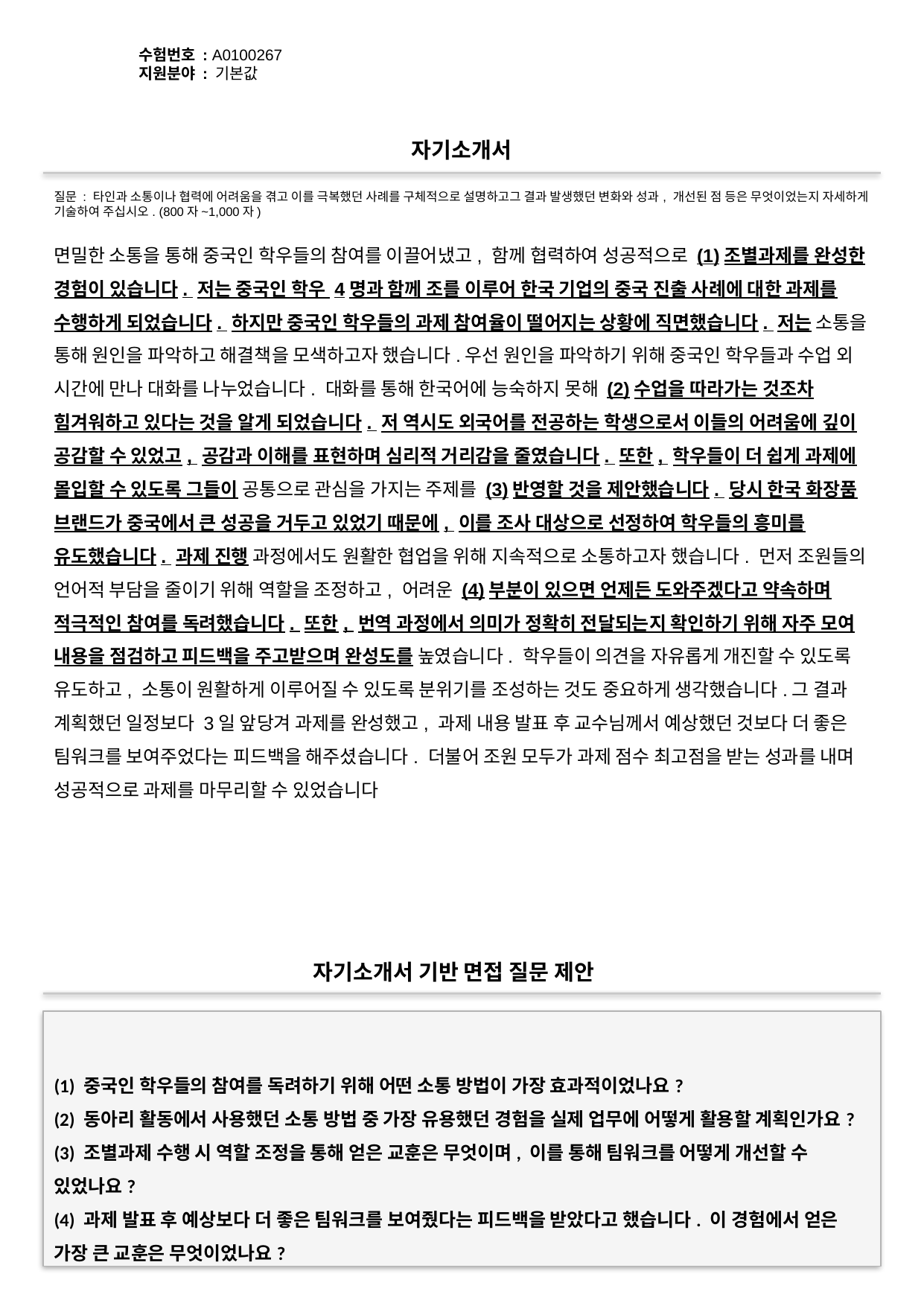

수험번호 : A0100267
지원분야 : 기본값
#

자기소개서

질문 : 타인과 소통이나 협력에 어려움을 겪고 이를 극복했던 사례를 구체적으로 설명하고그 결과 발생했던 변화와 성과, 개선된 점 등은 무엇이었는지 자세하게 기술하여 주십시오. (800자~1,000자)

면밀한 소통을 통해 중국인 학우들의 참여를 이끌어냈고, 함께 협력하여 성공적으로 (1)조별과제를 완성한 경험이 있습니다. 저는 중국인 학우 4명과 함께 조를 이루어 한국 기업의 중국 진출 사례에 대한 과제를 수행하게 되었습니다. 하지만 중국인 학우들의 과제 참여율이 떨어지는 상황에 직면했습니다. 저는 소통을 통해 원인을 파악하고 해결책을 모색하고자 했습니다.우선 원인을 파악하기 위해 중국인 학우들과 수업 외 시간에 만나 대화를 나누었습니다. 대화를 통해 한국어에 능숙하지 못해 (2)수업을 따라가는 것조차 힘겨워하고 있다는 것을 알게 되었습니다. 저 역시도 외국어를 전공하는 학생으로서 이들의 어려움에 깊이 공감할 수 있었고, 공감과 이해를 표현하며 심리적 거리감을 줄였습니다. 또한, 학우들이 더 쉽게 과제에 몰입할 수 있도록 그들이 공통으로 관심을 가지는 주제를 (3)반영할 것을 제안했습니다. 당시 한국 화장품 브랜드가 중국에서 큰 성공을 거두고 있었기 때문에, 이를 조사 대상으로 선정하여 학우들의 흥미를 유도했습니다. 과제 진행 과정에서도 원활한 협업을 위해 지속적으로 소통하고자 했습니다. 먼저 조원들의 언어적 부담을 줄이기 위해 역할을 조정하고, 어려운 (4)부분이 있으면 언제든 도와주겠다고 약속하며 적극적인 참여를 독려했습니다. 또한, 번역 과정에서 의미가 정확히 전달되는지 확인하기 위해 자주 모여 내용을 점검하고 피드백을 주고받으며 완성도를 높였습니다. 학우들이 의견을 자유롭게 개진할 수 있도록 유도하고, 소통이 원활하게 이루어질 수 있도록 분위기를 조성하는 것도 중요하게 생각했습니다.그 결과 계획했던 일정보다 3일 앞당겨 과제를 완성했고, 과제 내용 발표 후 교수님께서 예상했던 것보다 더 좋은 팀워크를 보여주었다는 피드백을 해주셨습니다. 더불어 조원 모두가 과제 점수 최고점을 받는 성과를 내며 성공적으로 과제를 마무리할 수 있었습니다

자기소개서 기반 면접 질문 제안

(1) 중국인 학우들의 참여를 독려하기 위해 어떤 소통 방법이 가장 효과적이었나요?
(2) 동아리 활동에서 사용했던 소통 방법 중 가장 유용했던 경험을 실제 업무에 어떻게 활용할 계획인가요?
(3) 조별과제 수행 시 역할 조정을 통해 얻은 교훈은 무엇이며, 이를 통해 팀워크를 어떻게 개선할 수 있었나요?
(4) 과제 발표 후 예상보다 더 좋은 팀워크를 보여줬다는 피드백을 받았다고 했습니다. 이 경험에서 얻은 가장 큰 교훈은 무엇이었나요?